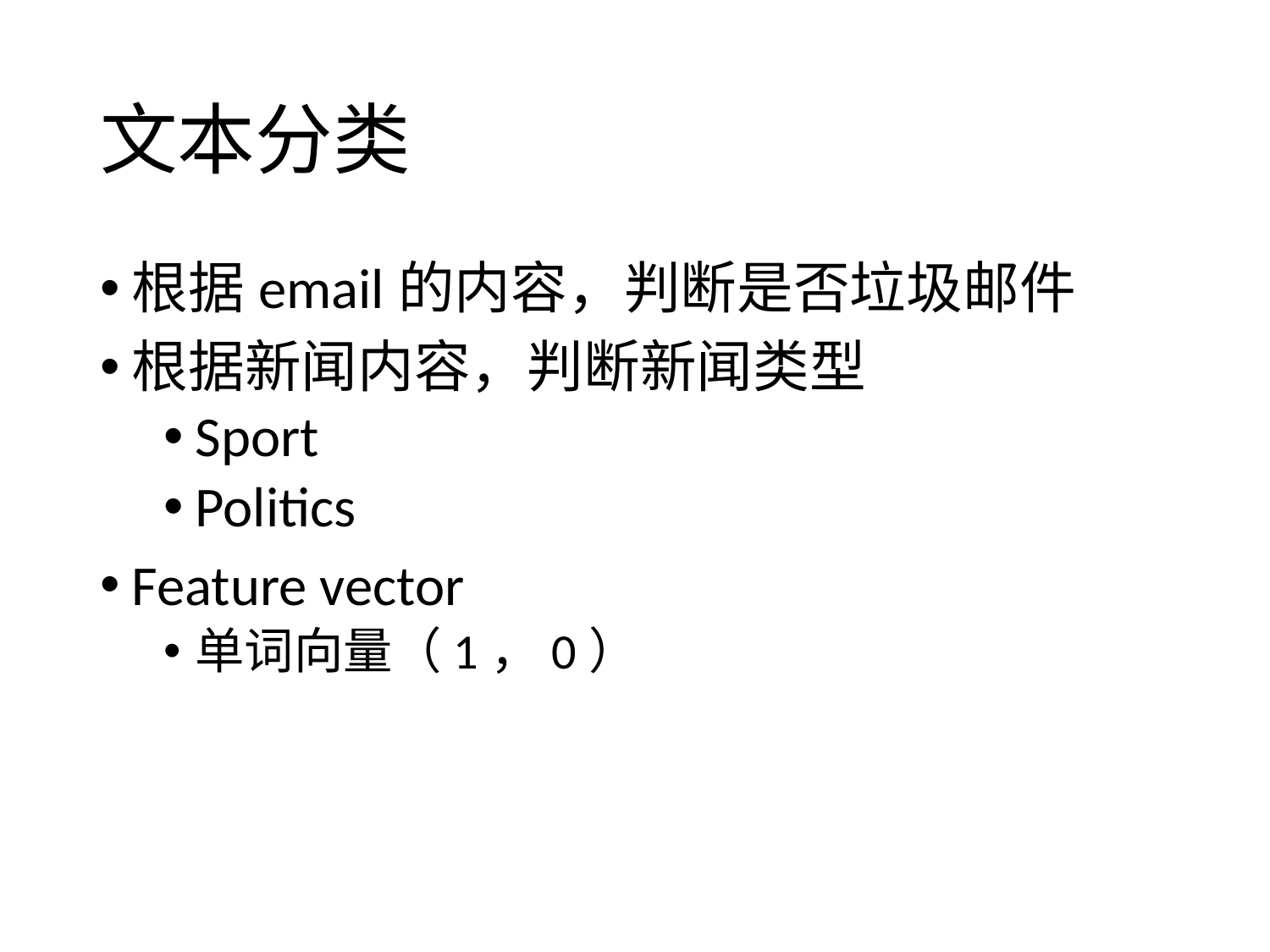

# 文本分类
根据email的内容，判断是否垃圾邮件
根据新闻内容，判断新闻类型
Sport
Politics
Feature vector
单词向量（1，0）